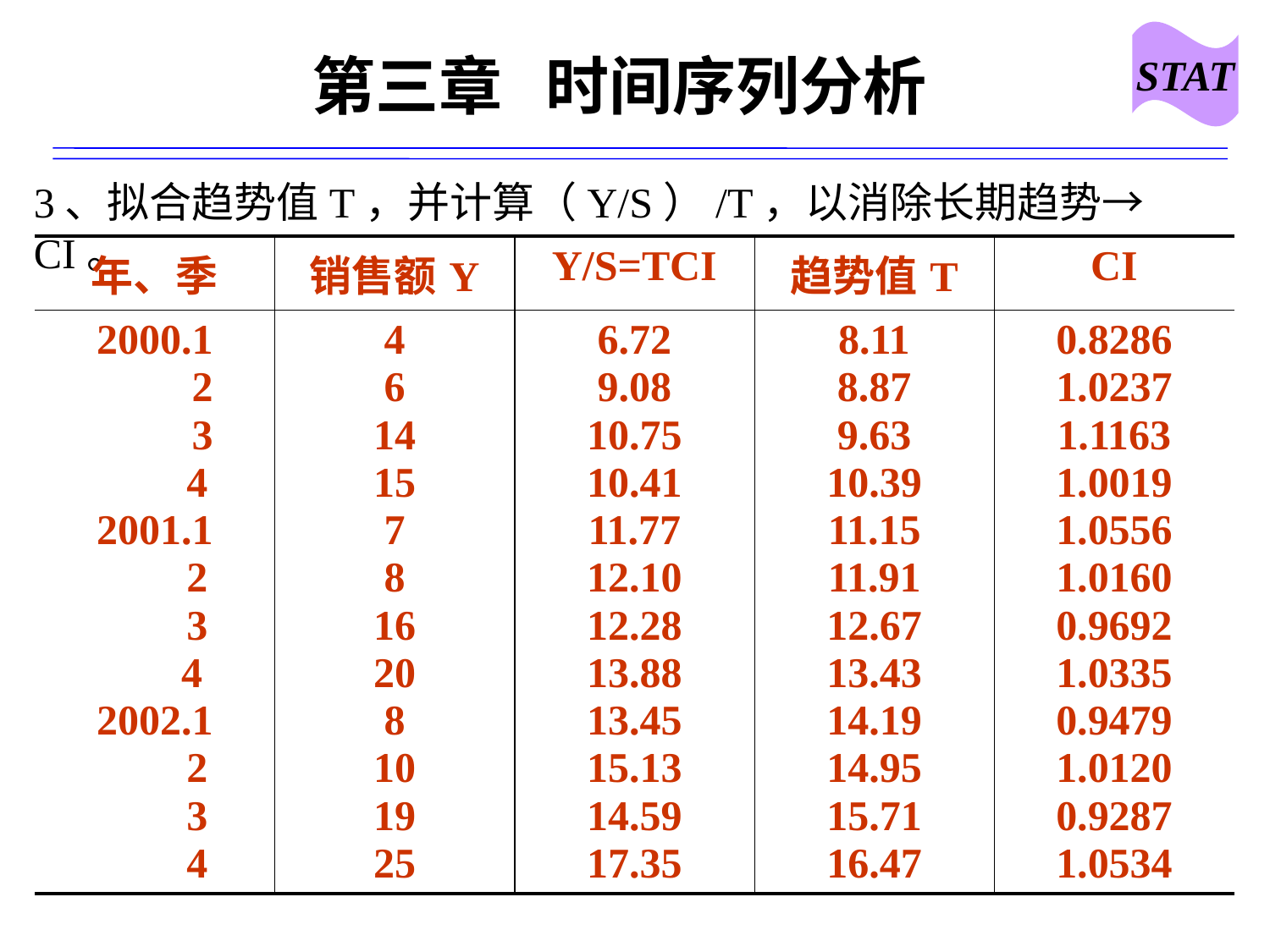

STAT
# 第三章   时间序列分析

3、拟合趋势值T，并计算（Y/S）/T，以消除长期趋势→ CI。
| 年、季 | 销售额Y | Y/S=TCI | 趋势值T | CI |
| --- | --- | --- | --- | --- |
| 2000.1 2 3 4 2001.1 2 3 4 2002.1 2 3 4 | 4 6 14 15 7 8 16 20 8 10 19 25 | 6.72 9.08 10.75 10.41 11.77 12.10 12.28 13.88 13.45 15.13 14.59 17.35 | 8.11 8.87 9.63 10.39 11.15 11.91 12.67 13.43 14.19 14.95 15.71 16.47 | 0.8286 1.0237 1.1163 1.0019 1.0556 1.0160 0.9692 1.0335 0.9479 1.0120 0.9287 1.0534 |